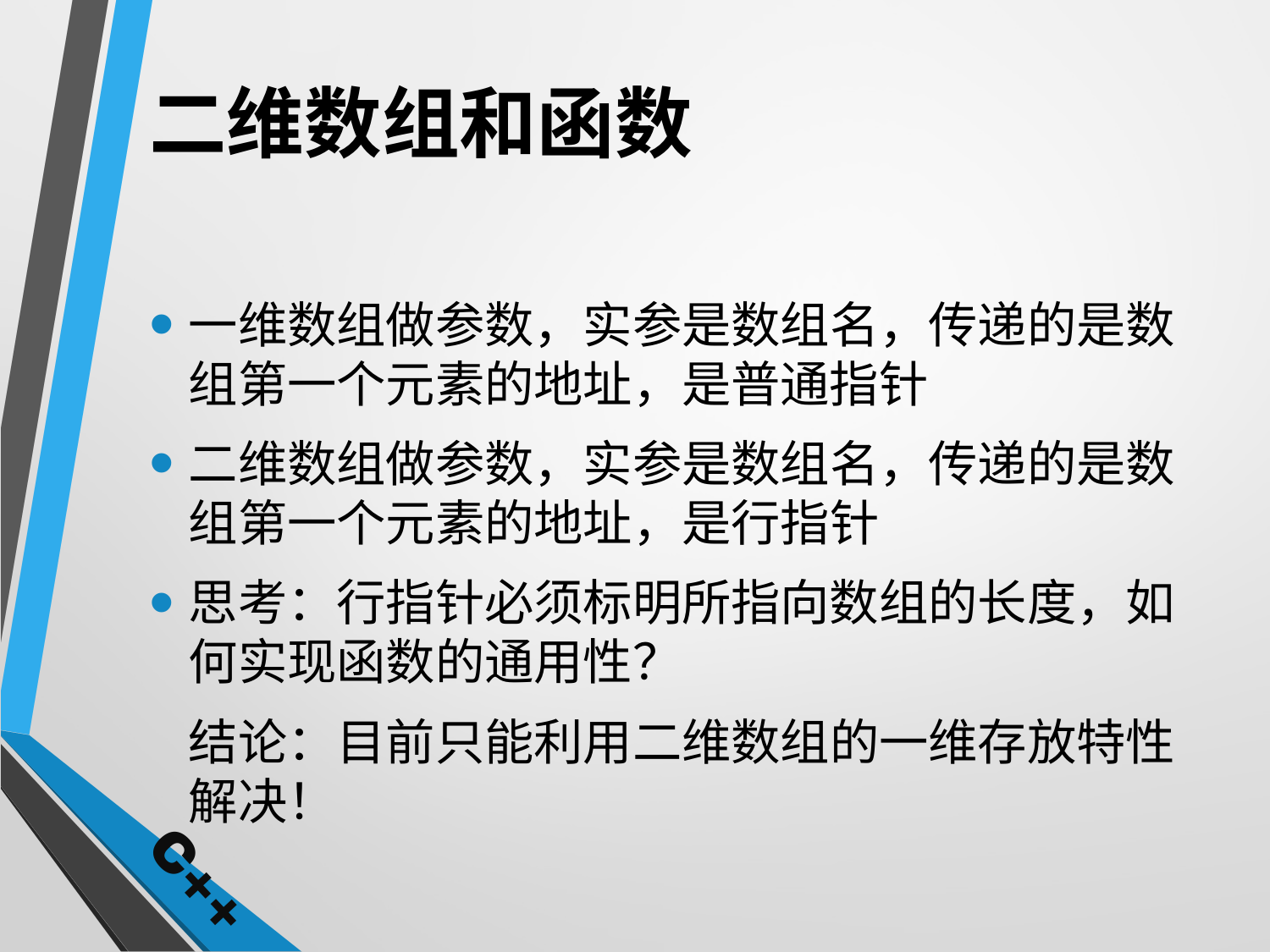

# 二维数组和函数
一维数组做参数，实参是数组名，传递的是数组第一个元素的地址，是普通指针
二维数组做参数，实参是数组名，传递的是数组第一个元素的地址，是行指针
思考：行指针必须标明所指向数组的长度，如何实现函数的通用性？
	结论：目前只能利用二维数组的一维存放特性解决！